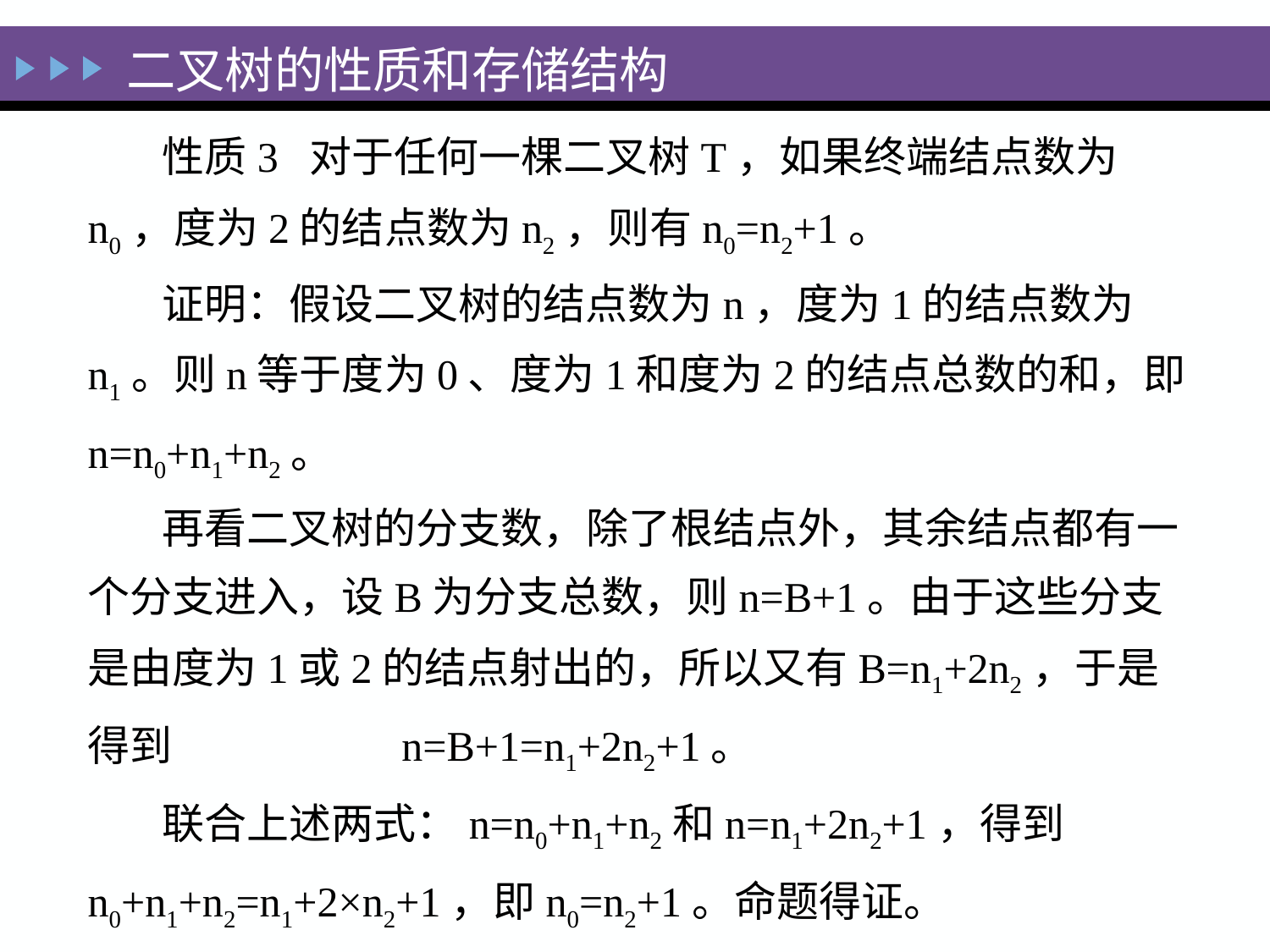

二叉树的性质和存储结构
性质3  对于任何一棵二叉树T，如果终端结点数为n0，度为2的结点数为n2，则有n0=n2+1。
证明：假设二叉树的结点数为n，度为1的结点数为n1。则n等于度为0、度为1和度为2的结点总数的和，即n=n0+n1+n2。
再看二叉树的分支数，除了根结点外，其余结点都有一个分支进入，设B为分支总数，则n=B+1。由于这些分支是由度为1或2的结点射出的，所以又有B=n1+2n2，于是得到                       n=B+1=n1+2n2+1。
联合上述两式：n=n0+n1+n2和n=n1+2n2+1，得到n0+n1+n2=n1+2×n2+1，即n0=n2+1。命题得证。